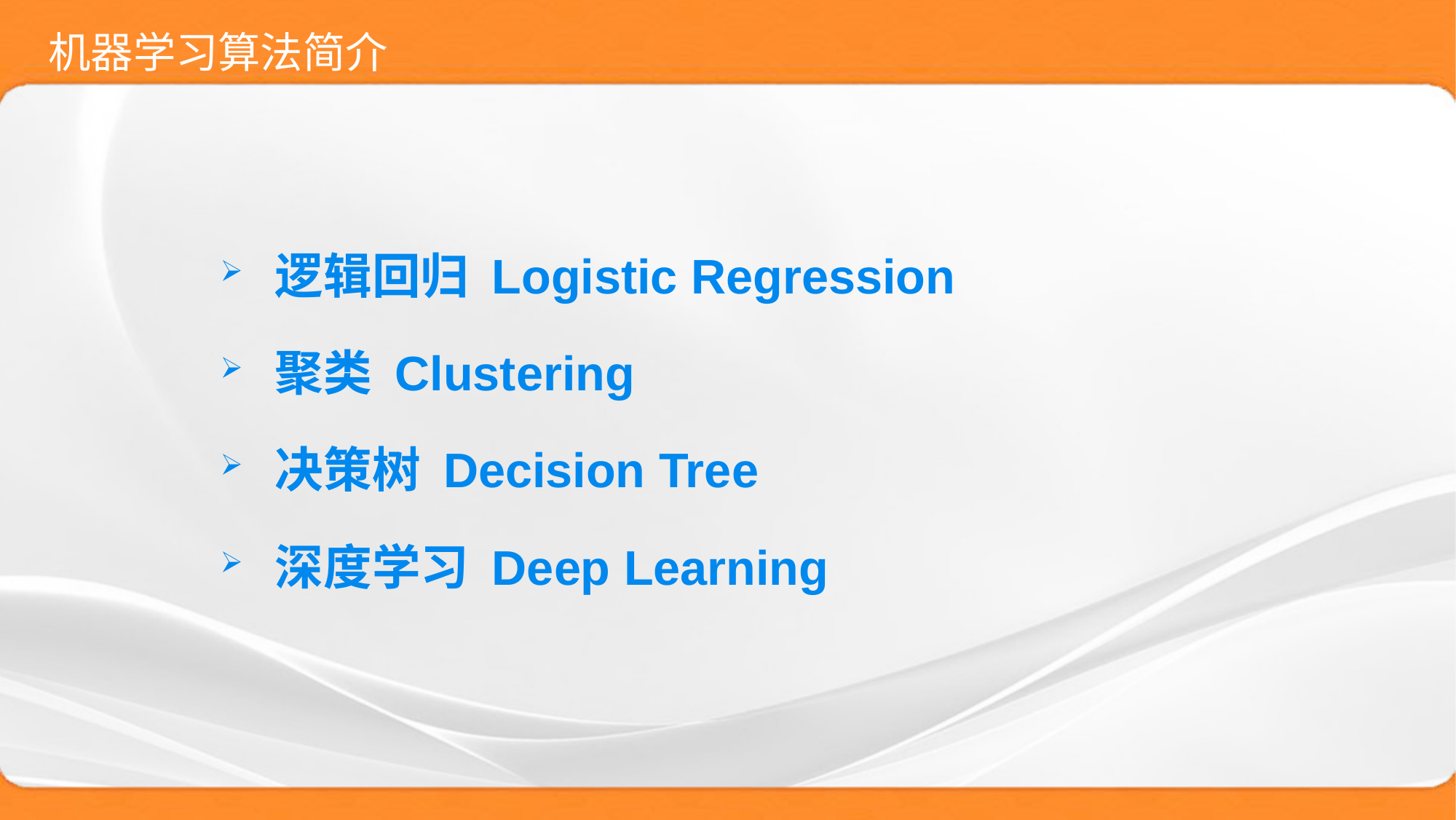

# 机器学习算法简介

 逻辑回归 Logistic Regression
 聚类 Clustering
 决策树 Decision Tree
 深度学习 Deep Learning